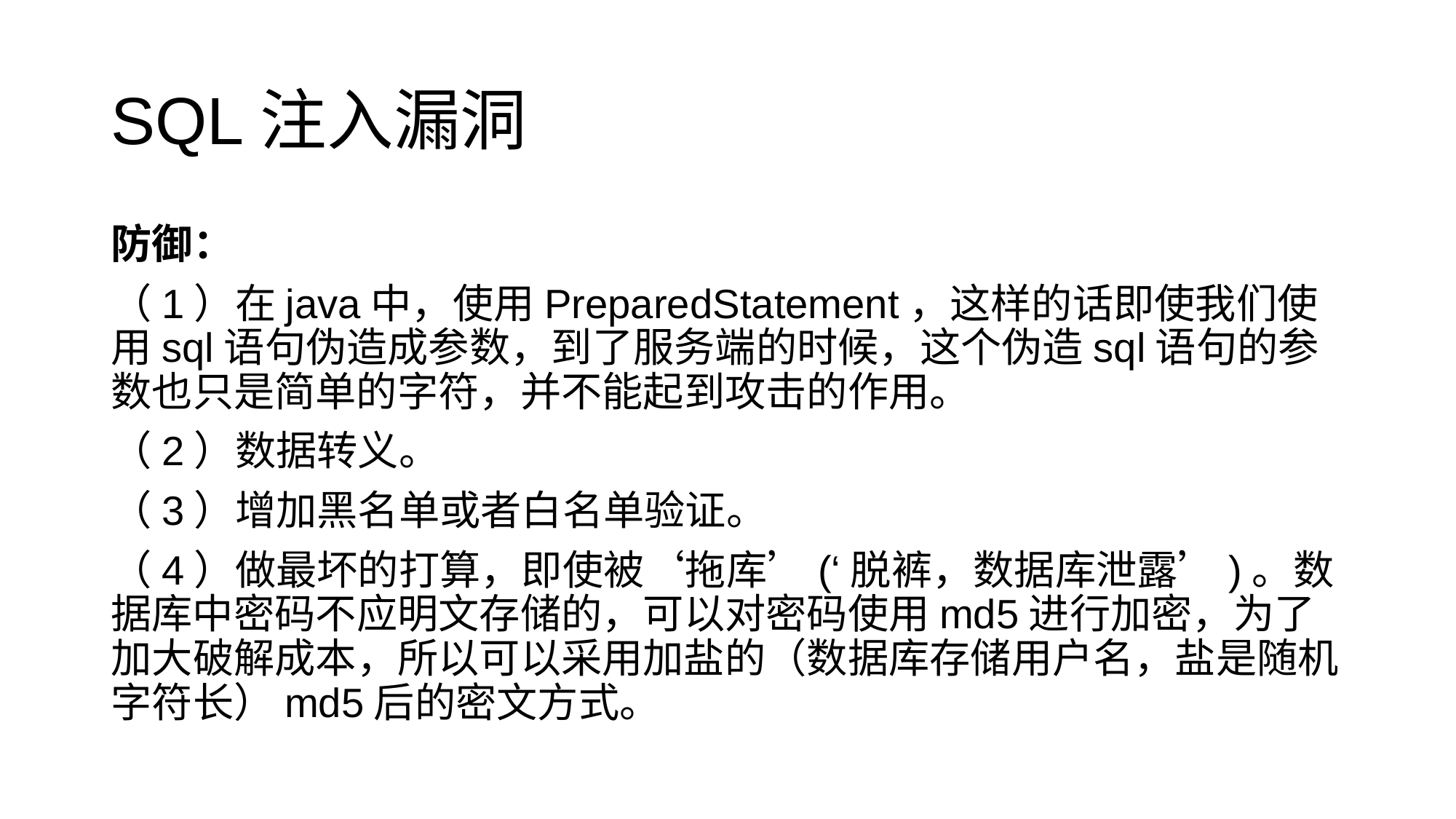

# SQL注入漏洞
防御：
（1）在java中，使用PreparedStatement，这样的话即使我们使用sql语句伪造成参数，到了服务端的时候，这个伪造sql语句的参数也只是简单的字符，并不能起到攻击的作用。
（2）数据转义。
（3）增加黑名单或者白名单验证。
（4）做最坏的打算，即使被‘拖库’(‘脱裤，数据库泄露’)。数据库中密码不应明文存储的，可以对密码使用md5进行加密，为了加大破解成本，所以可以采用加盐的（数据库存储用户名，盐是随机字符长）md5后的密文方式。